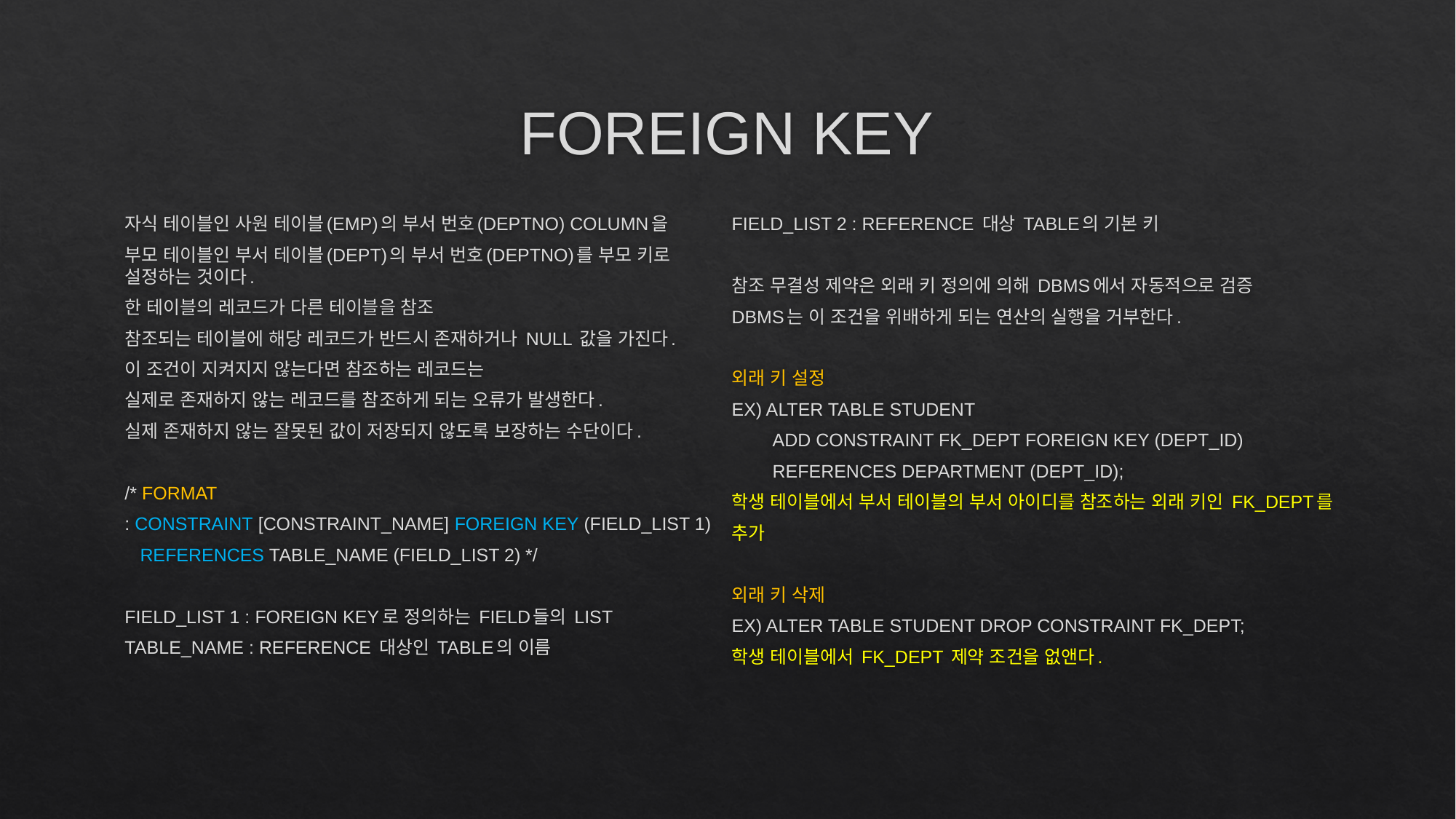

# FOREIGN KEY
자식 테이블인 사원 테이블(EMP)의 부서 번호(DEPTNO) COLUMN을
부모 테이블인 부서 테이블(DEPT)의 부서 번호(DEPTNO)를 부모 키로 설정하는 것이다.
한 테이블의 레코드가 다른 테이블을 참조
참조되는 테이블에 해당 레코드가 반드시 존재하거나 NULL 값을 가진다.
이 조건이 지켜지지 않는다면 참조하는 레코드는
실제로 존재하지 않는 레코드를 참조하게 되는 오류가 발생한다.
실제 존재하지 않는 잘못된 값이 저장되지 않도록 보장하는 수단이다.

/* FORMAT
: CONSTRAINT [CONSTRAINT_NAME] FOREIGN KEY (FIELD_LIST 1)
   REFERENCES TABLE_NAME (FIELD_LIST 2) */

FIELD_LIST 1 : FOREIGN KEY로 정의하는 FIELD들의 LIST
TABLE_NAME : REFERENCE 대상인 TABLE의 이름
FIELD_LIST 2 : REFERENCE 대상 TABLE의 기본 키

참조 무결성 제약은 외래 키 정의에 의해 DBMS에서 자동적으로 검증
DBMS는 이 조건을 위배하게 되는 연산의 실행을 거부한다.

외래 키 설정
EX) ALTER TABLE STUDENT
        ADD CONSTRAINT FK_DEPT FOREIGN KEY (DEPT_ID)
        REFERENCES DEPARTMENT (DEPT_ID);
학생 테이블에서 부서 테이블의 부서 아이디를 참조하는 외래 키인 FK_DEPT를
추가

외래 키 삭제
EX) ALTER TABLE STUDENT DROP CONSTRAINT FK_DEPT;
학생 테이블에서 FK_DEPT 제약 조건을 없앤다.